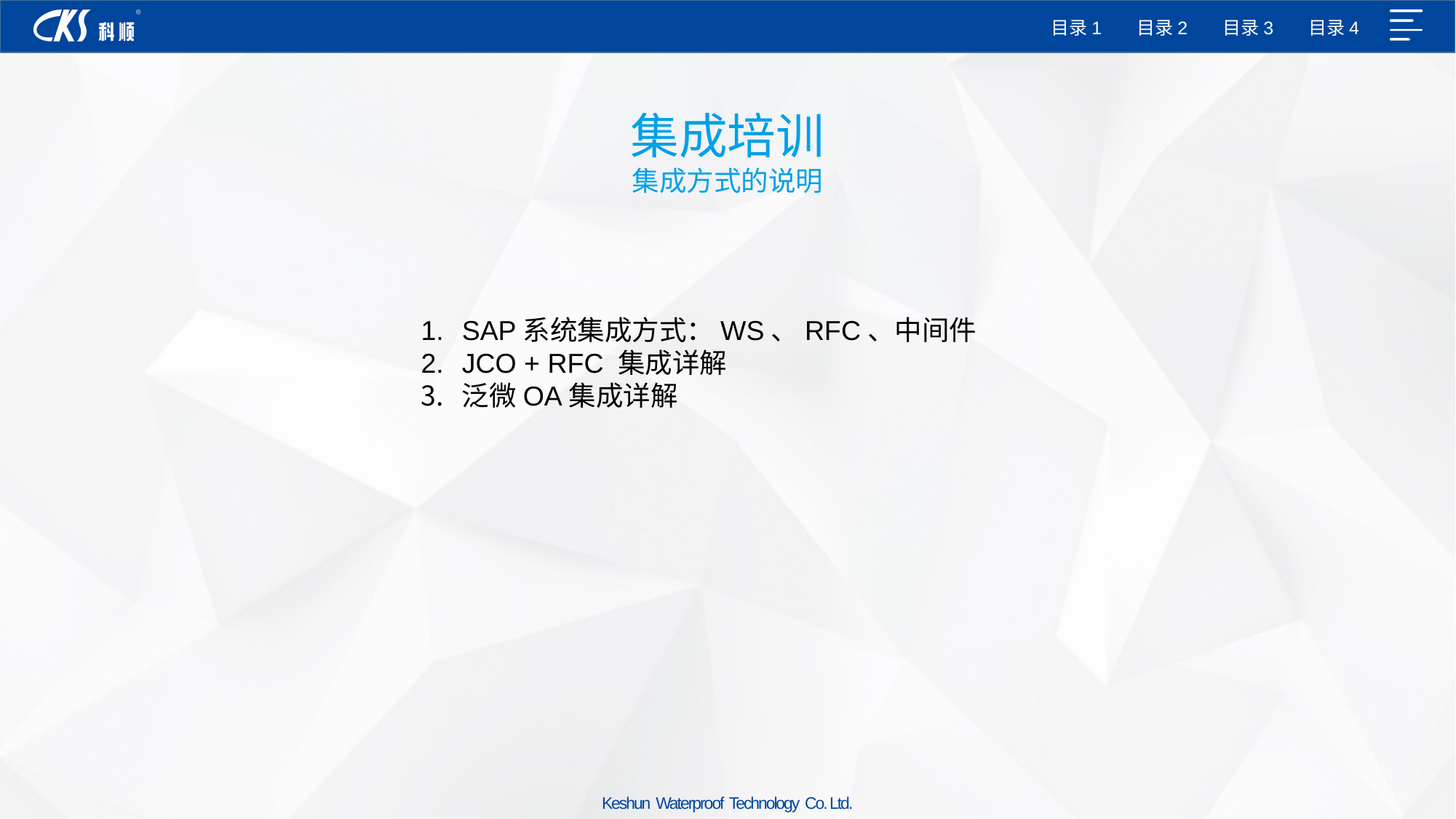

集成培训
集成方式的说明
SAP系统集成方式：WS、RFC、中间件
JCO + RFC 集成详解
泛微OA集成详解